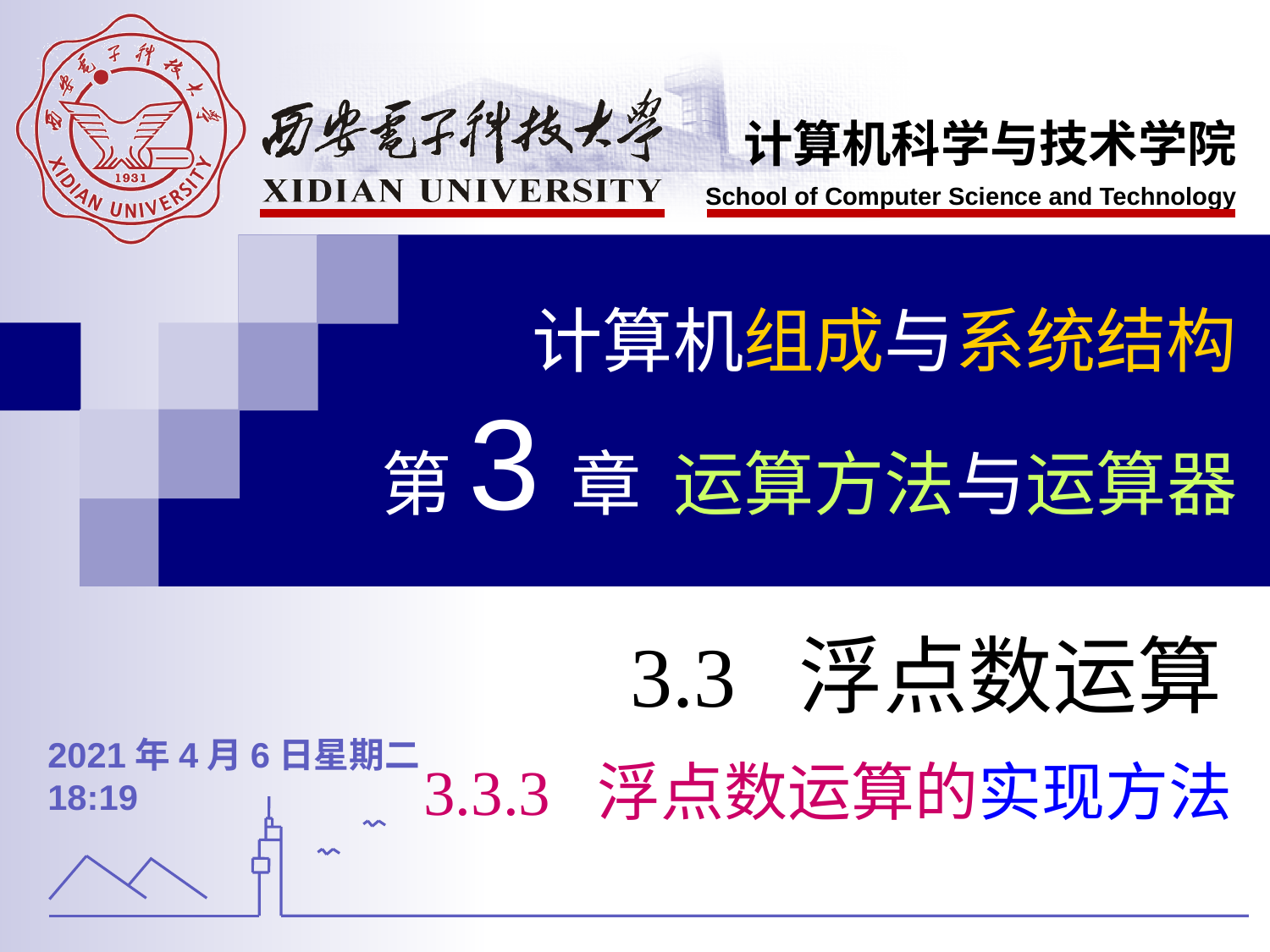

计算机组成与系统结构
第3章  运算方法与运算器
3.3  浮点数运算
3.3.3  浮点数运算的实现方法